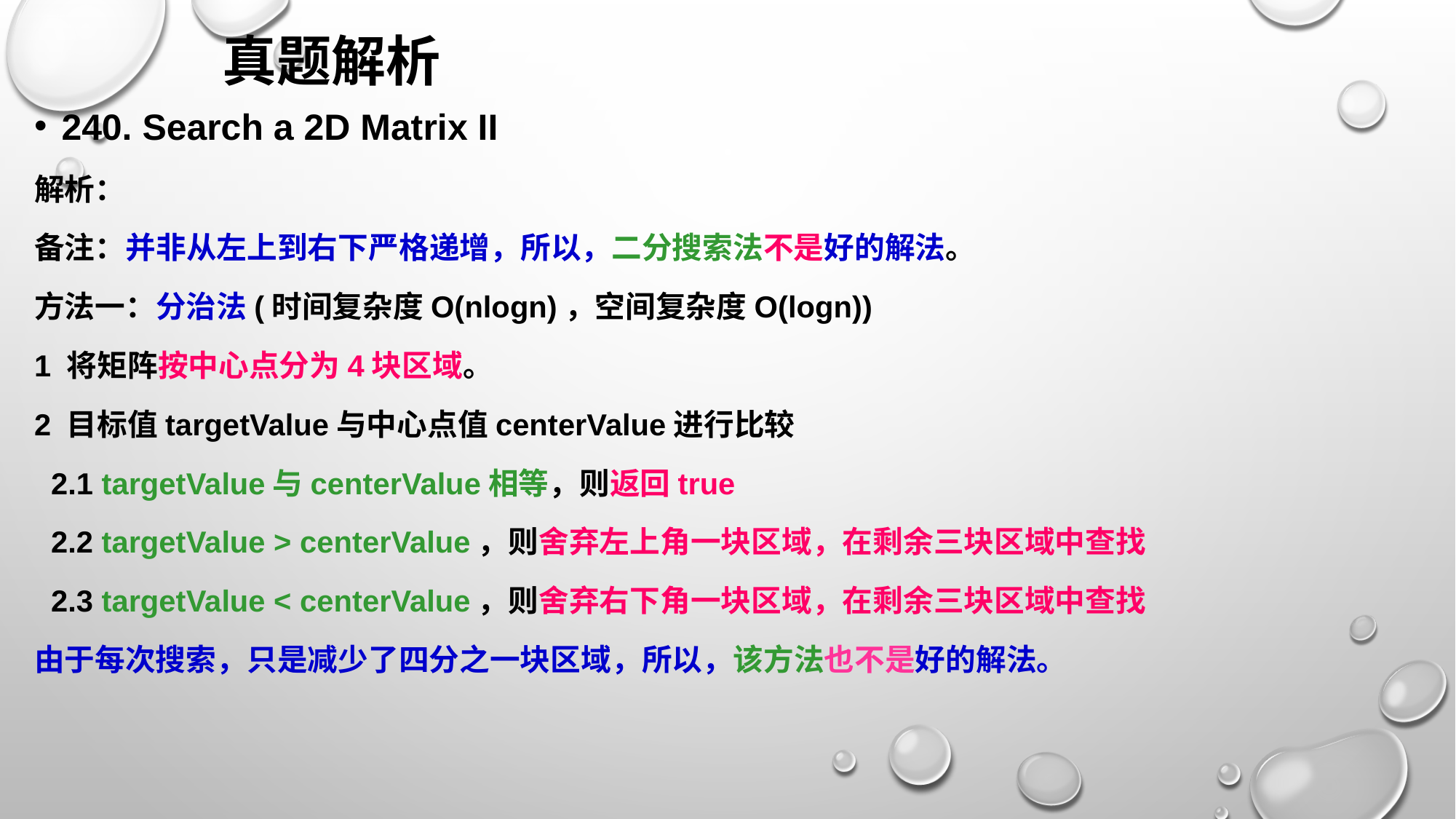

# 真题解析
240. Search a 2D Matrix II
解析：
备注：并非从左上到右下严格递增，所以，二分搜索法不是好的解法。
方法一：分治法(时间复杂度O(nlogn)，空间复杂度O(logn))
1 将矩阵按中心点分为4块区域。
2 目标值targetValue与中心点值centerValue进行比较
  2.1 targetValue与centerValue相等，则返回true
  2.2 targetValue > centerValue，则舍弃左上角一块区域，在剩余三块区域中查找
  2.3 targetValue < centerValue，则舍弃右下角一块区域，在剩余三块区域中查找
由于每次搜索，只是减少了四分之一块区域，所以，该方法也不是好的解法。